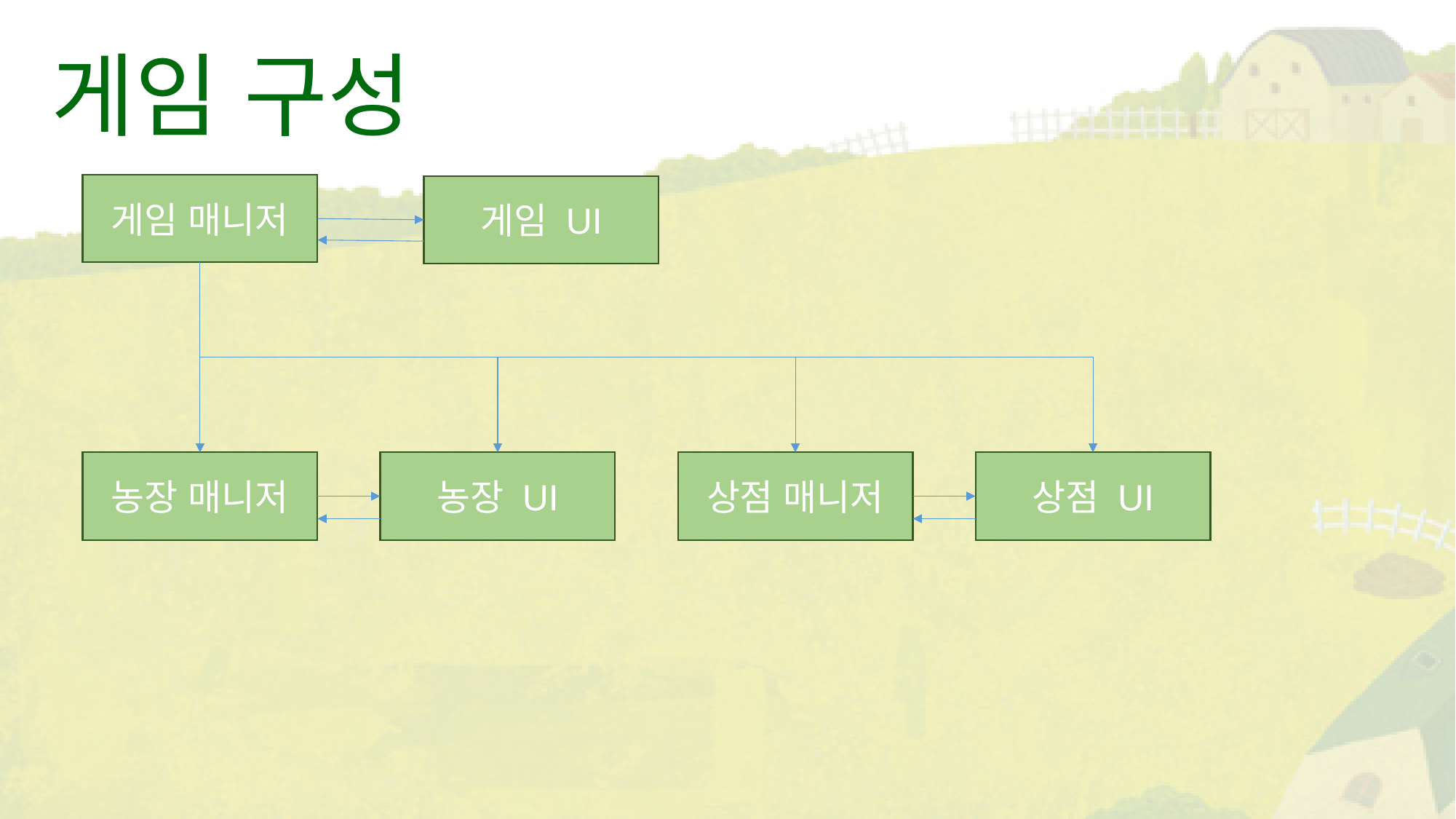

게임 구성
게임 매니저
게임 UI
상점 UI
농장 UI
상점 매니저
농장 매니저